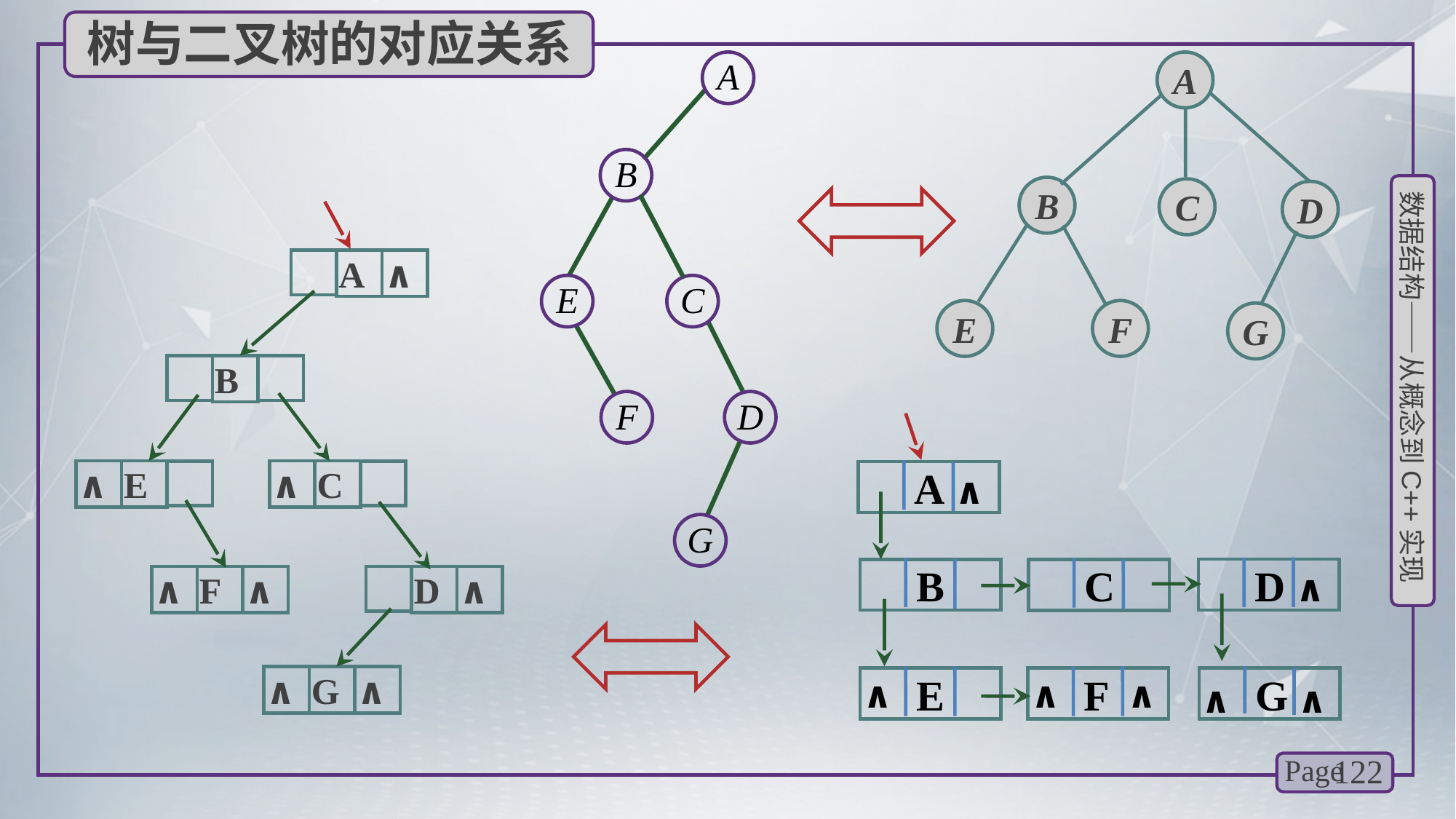

树与二叉树的对应关系

A

B

E
C

F
D

G
A

B
C
D

E
F
G

A
∧

B

∧
E

∧
C

∧
F
∧

D
∧

∧
G
∧

     A

∧

     D
     B

     C

∧

     G

     E
     F
∧
∧
∧
∧
∧